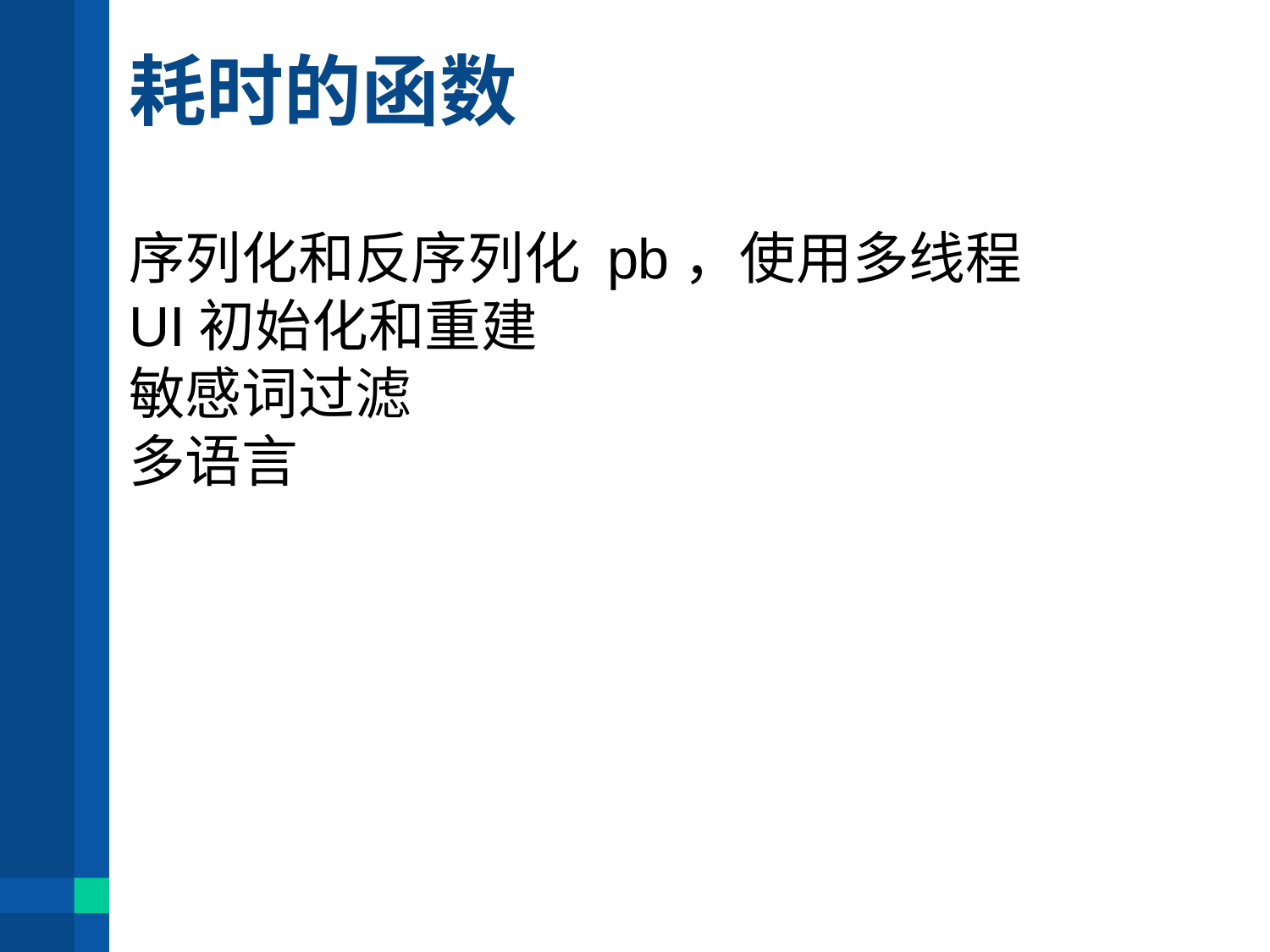

# 耗时的函数
序列化和反序列化 pb，使用多线程
UI初始化和重建
敏感词过滤
多语言